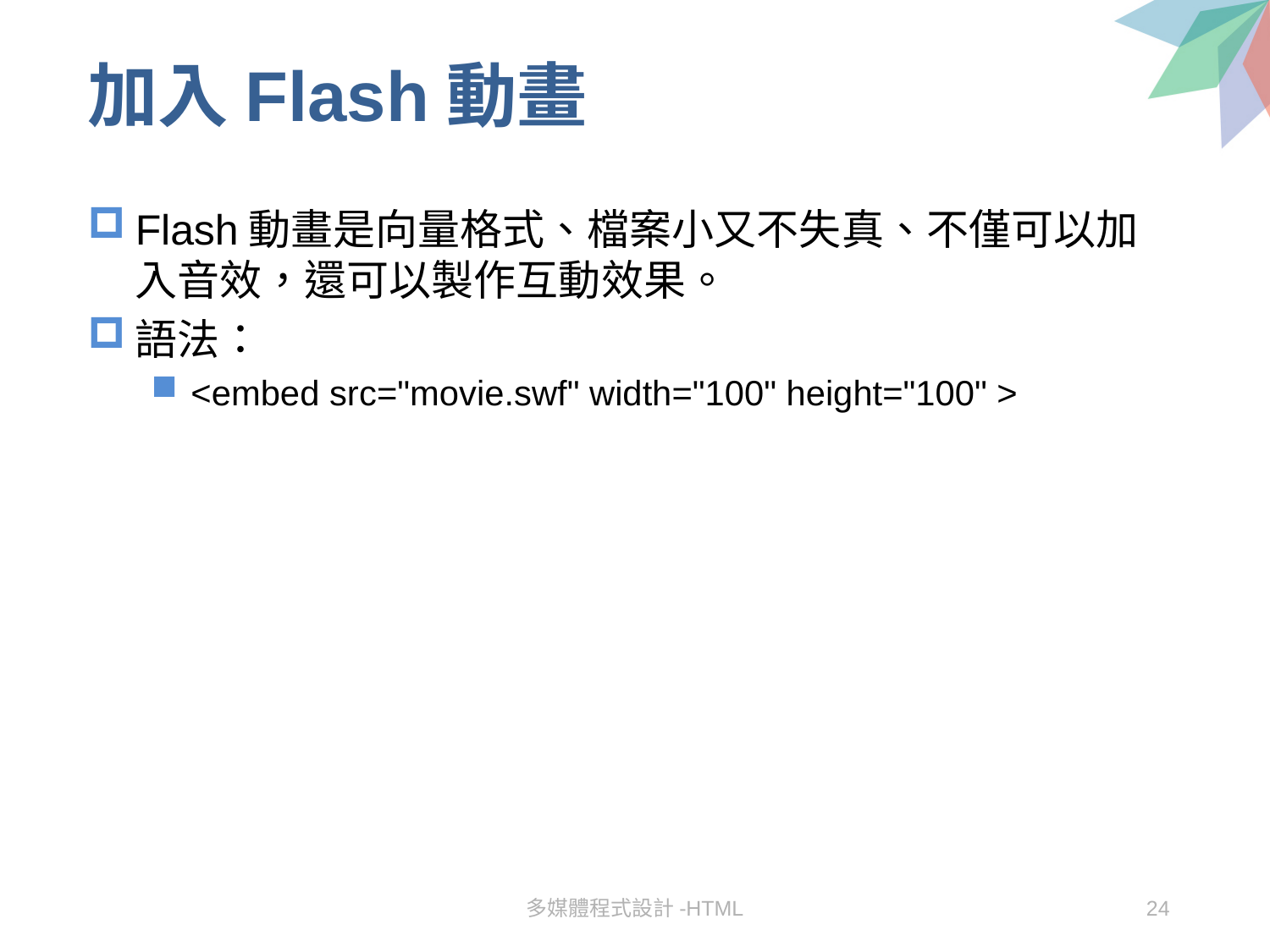

# 加入Flash動畫
Flash動畫是向量格式、檔案小又不失真、不僅可以加入音效，還可以製作互動效果。
語法：
<embed src="movie.swf" width="100" height="100" >

多媒體程式設計-HTML
24